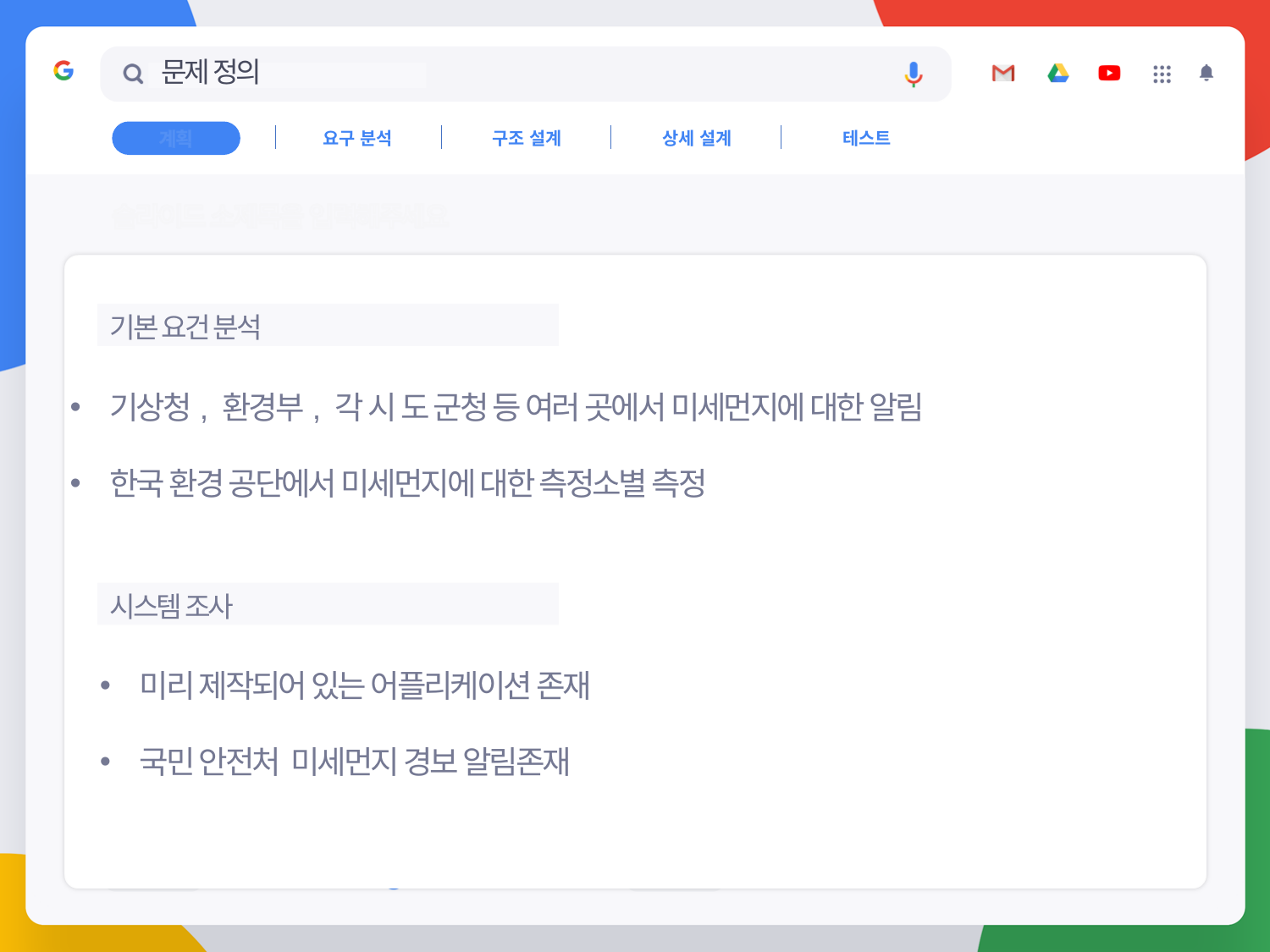

# 문제 정의

요구 분석
구조 설계
상세 설계
테스트
계획
기본 요건 분석
기상청, 환경부, 각 시 도 군청 등 여러 곳에서 미세먼지에 대한 알림

한국 환경 공단에서 미세먼지에 대한 측정소별 측정

시스템 조사
미리 제작되어 있는 어플리케이션 존재

국민 안전처  미세먼지 경보 알림존재